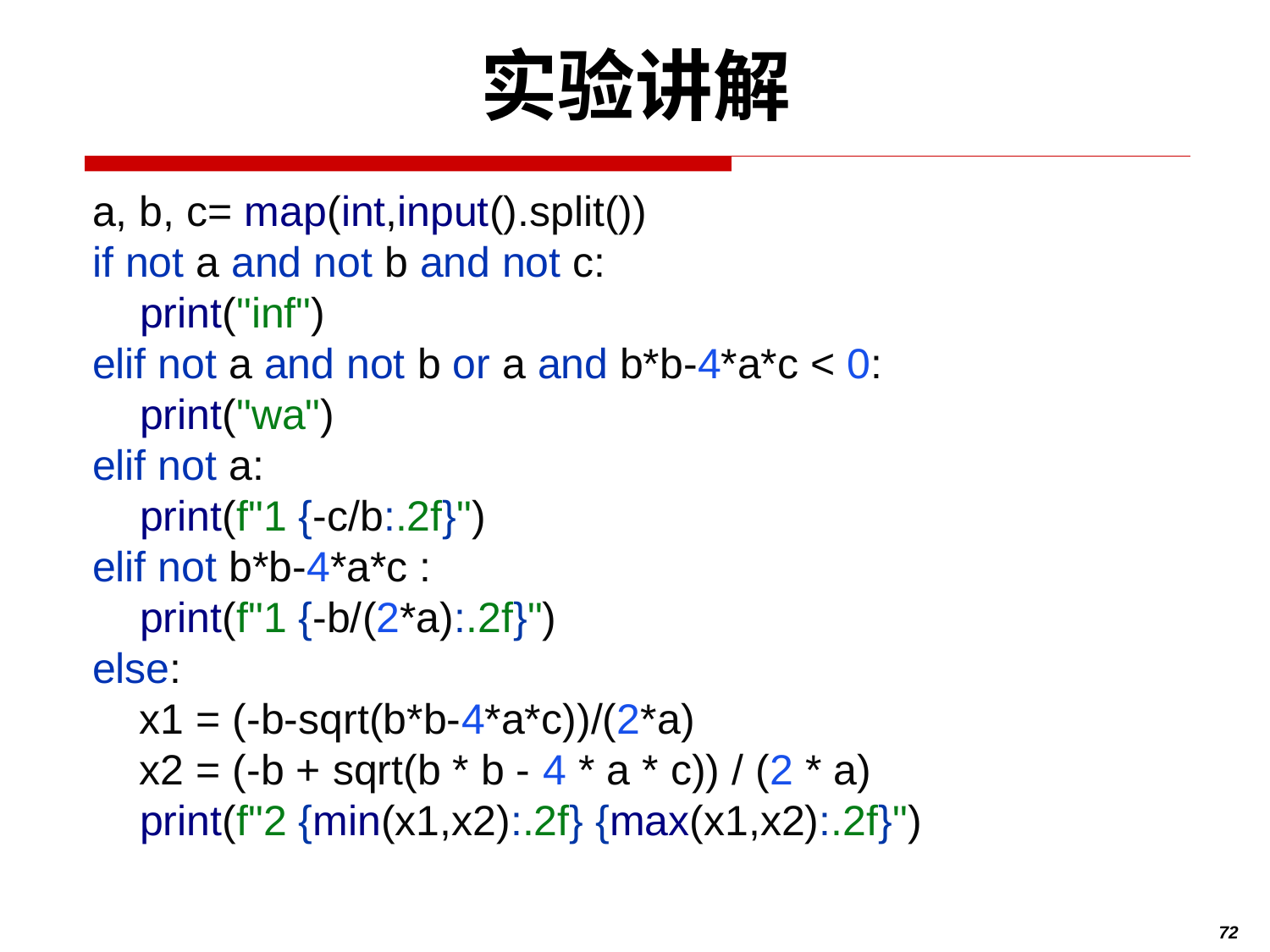

# 实验讲解
a, b, c= map(int,input().split())
if not a and not b and not c:
    print("inf")
elif not a and not b or a and b*b-4*a*c < 0:
    print("wa")
elif not a:
    print(f"1 {-c/b:.2f}")
elif not b*b-4*a*c :
    print(f"1 {-b/(2*a):.2f}")
else:
    x1 = (-b-sqrt(b*b-4*a*c))/(2*a)
    x2 = (-b + sqrt(b * b - 4 * a * c)) / (2 * a)
    print(f"2 {min(x1,x2):.2f} {max(x1,x2):.2f}")
72